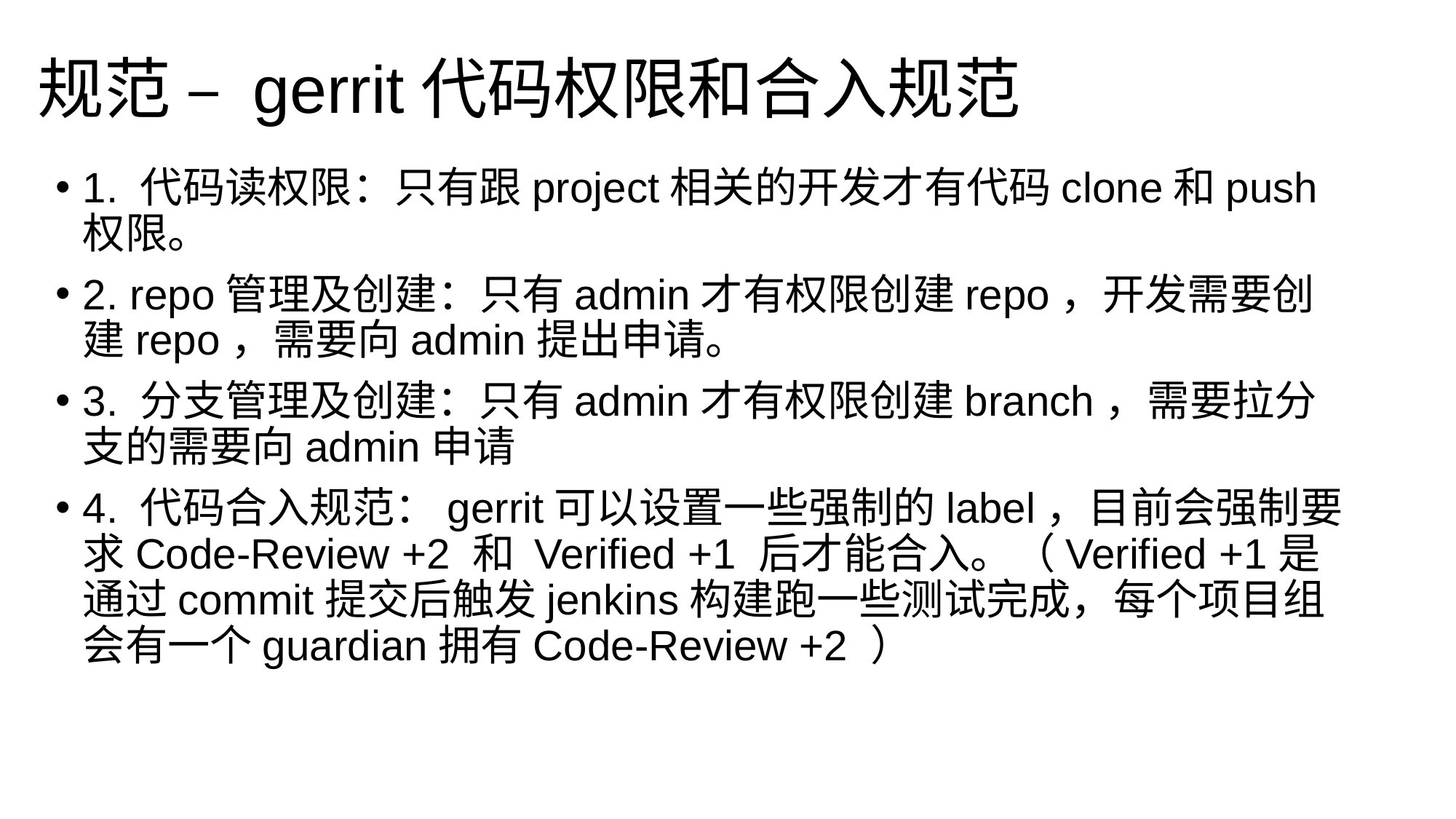

# 规范 – gerrit代码权限和合入规范
1. 代码读权限：只有跟project相关的开发才有代码clone和push权限。
2. repo管理及创建：只有admin才有权限创建repo，开发需要创建repo，需要向admin提出申请。
3. 分支管理及创建：只有admin才有权限创建branch，需要拉分支的需要向admin申请
4. 代码合入规范：gerrit可以设置一些强制的label，目前会强制要求Code-Review +2 和 Verified +1 后才能合入。（Verified +1是通过commit提交后触发jenkins构建跑一些测试完成，每个项目组会有一个guardian拥有Code-Review +2 ）